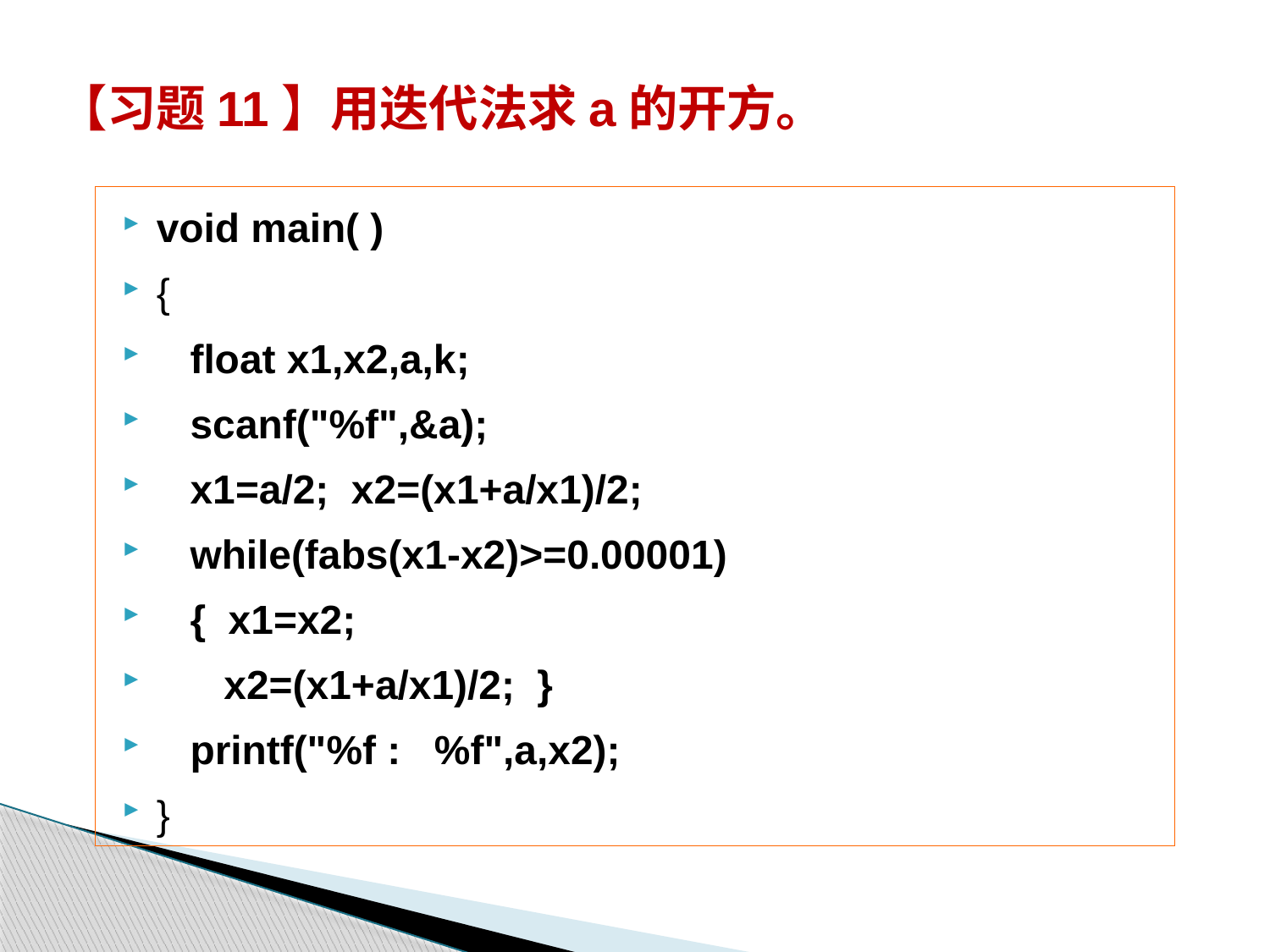

# 【习题11】用迭代法求a的开方。
void main( )
{
   float x1,x2,a,k;
   scanf("%f",&a);
   x1=a/2;  x2=(x1+a/x1)/2;
   while(fabs(x1-x2)>=0.00001)
   {  x1=x2;
      x2=(x1+a/x1)/2;  }
   printf("%f :   %f",a,x2);
}